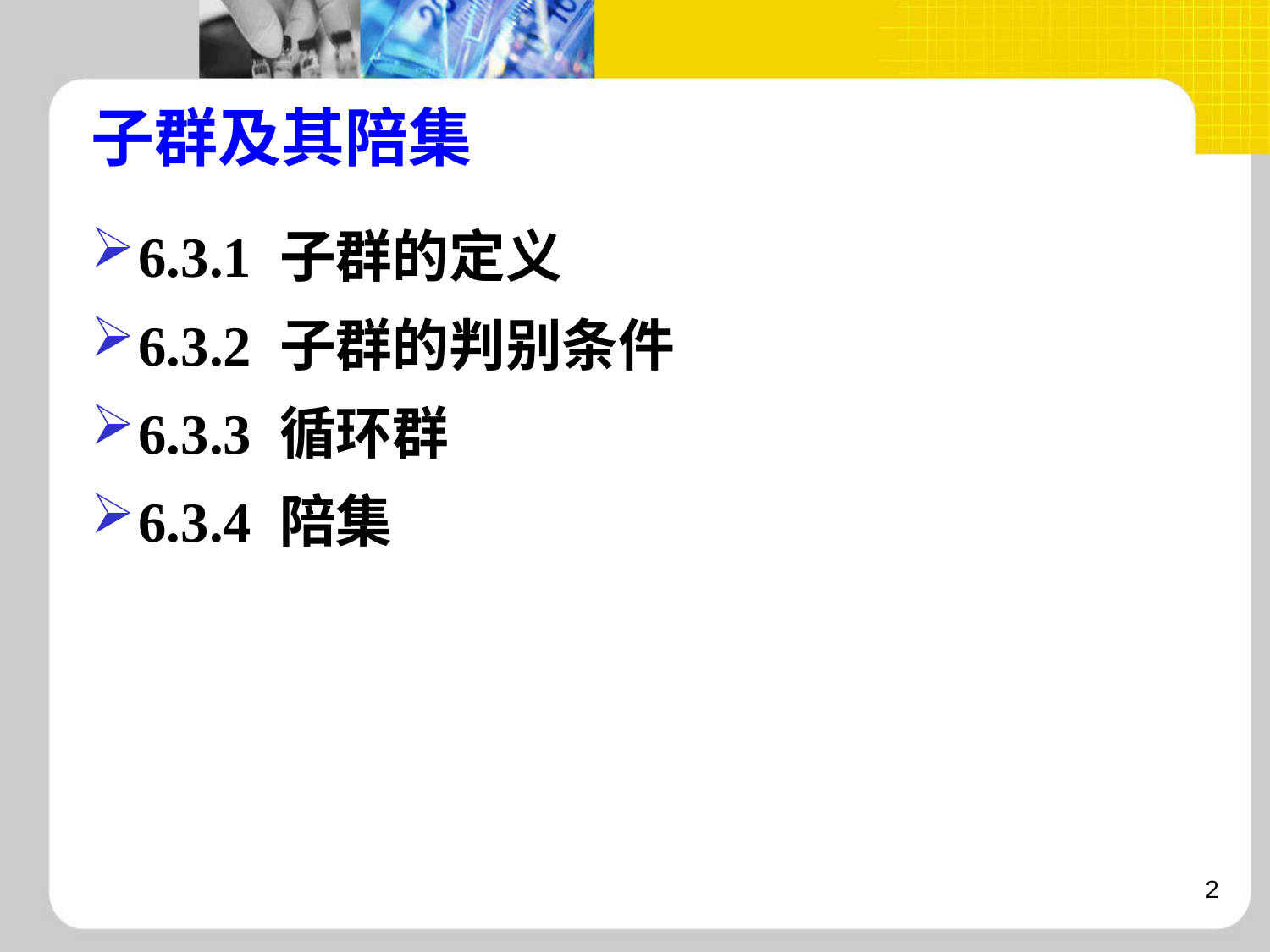

# 子群及其陪集
6.3.1 子群的定义
6.3.2 子群的判别条件
6.3.3 循环群
6.3.4 陪集
2